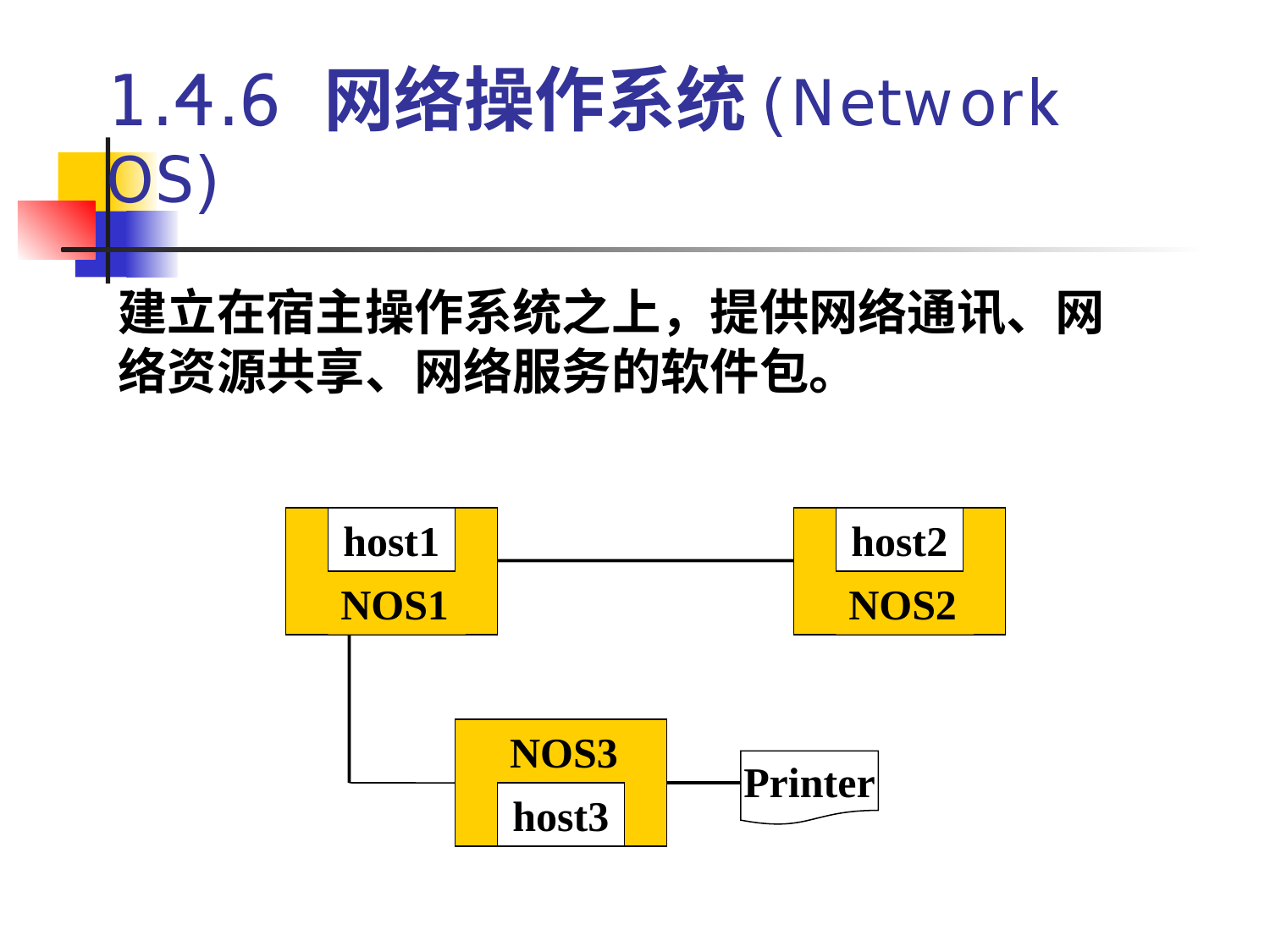

# 1.4.6 网络操作系统(Network OS)
建立在宿主操作系统之上，提供网络通讯、网络资源共享、网络服务的软件包。

host1

host2

NOS1
NOS2

NOS3
Printer

host3